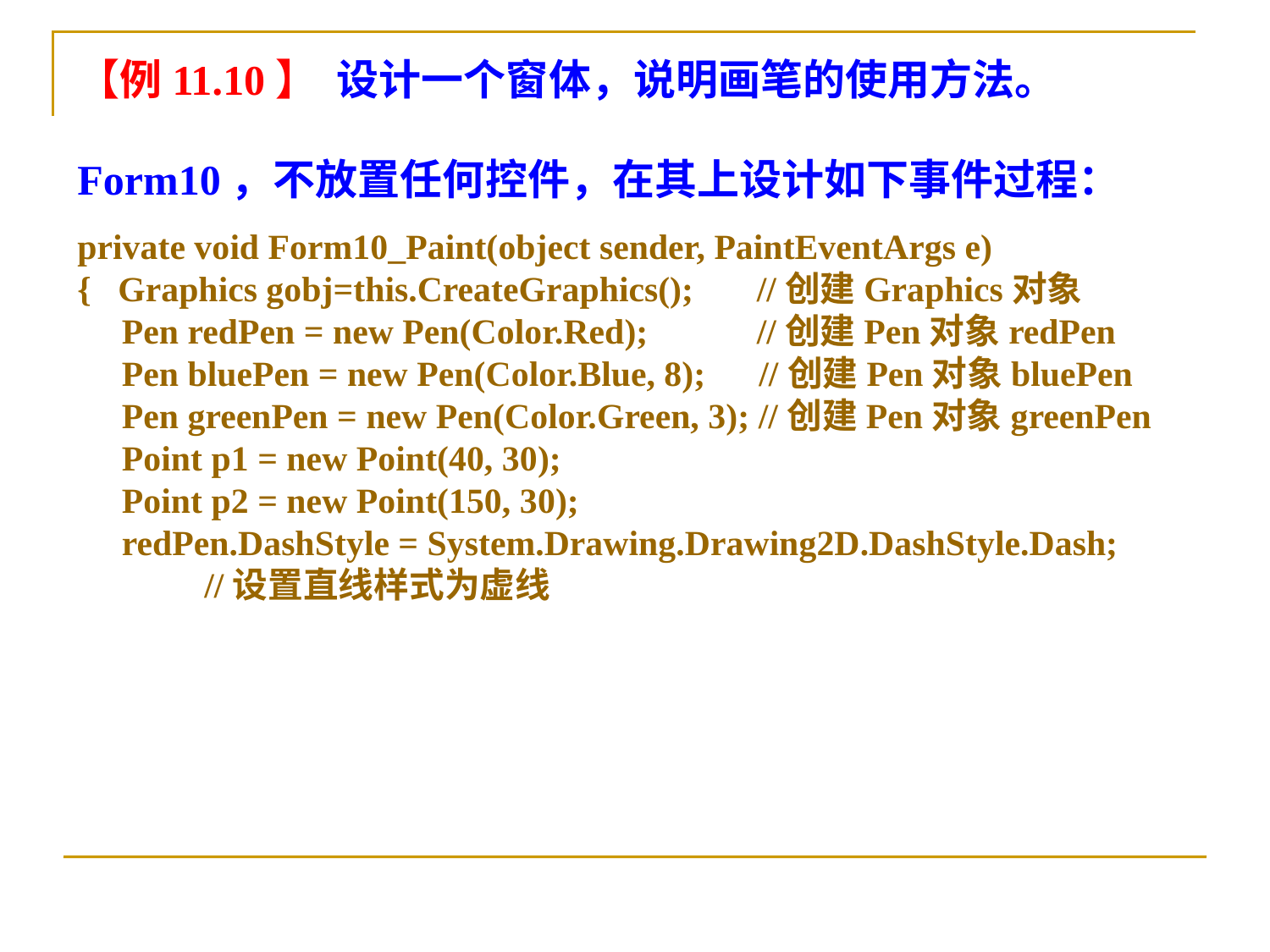

【例11.10】  设计一个窗体，说明画笔的使用方法。
Form10，不放置任何控件，在其上设计如下事件过程：
private void Form10_Paint(object sender, PaintEventArgs e)
{   Graphics gobj=this.CreateGraphics();  	     //创建Graphics对象
     Pen redPen = new Pen(Color.Red);       	     //创建Pen对象redPen
     Pen bluePen = new Pen(Color.Blue, 8);      //创建Pen对象bluePen
     Pen greenPen = new Pen(Color.Green, 3); //创建Pen对象greenPen
     Point p1 = new Point(40, 30);
     Point p2 = new Point(150, 30);
     redPen.DashStyle = System.Drawing.Drawing2D.DashStyle.Dash;
	//设置直线样式为虚线